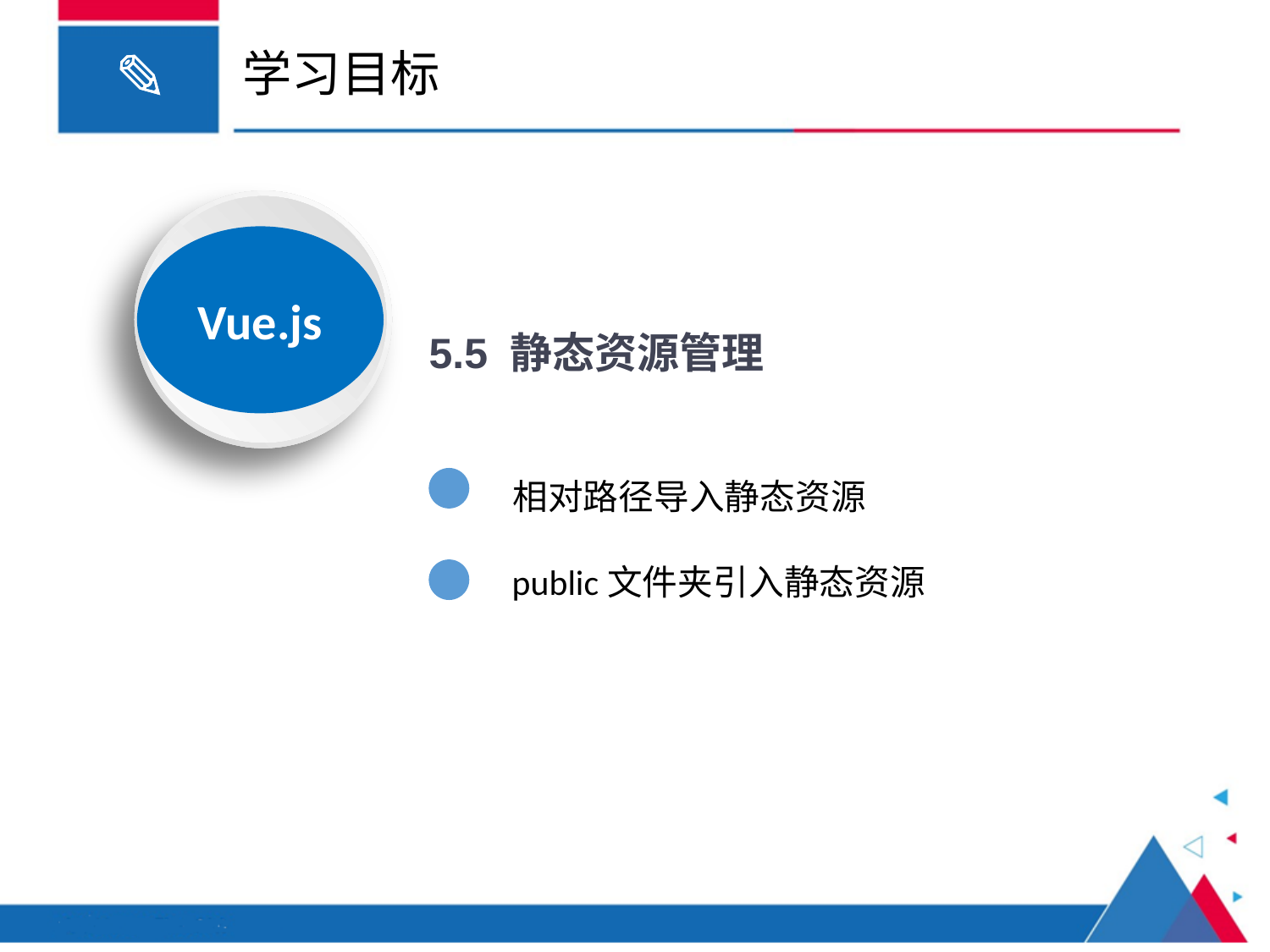

# 学习目标

Vue.js
5.5 静态资源管理

相对路径导入静态资源
public文件夹引入静态资源